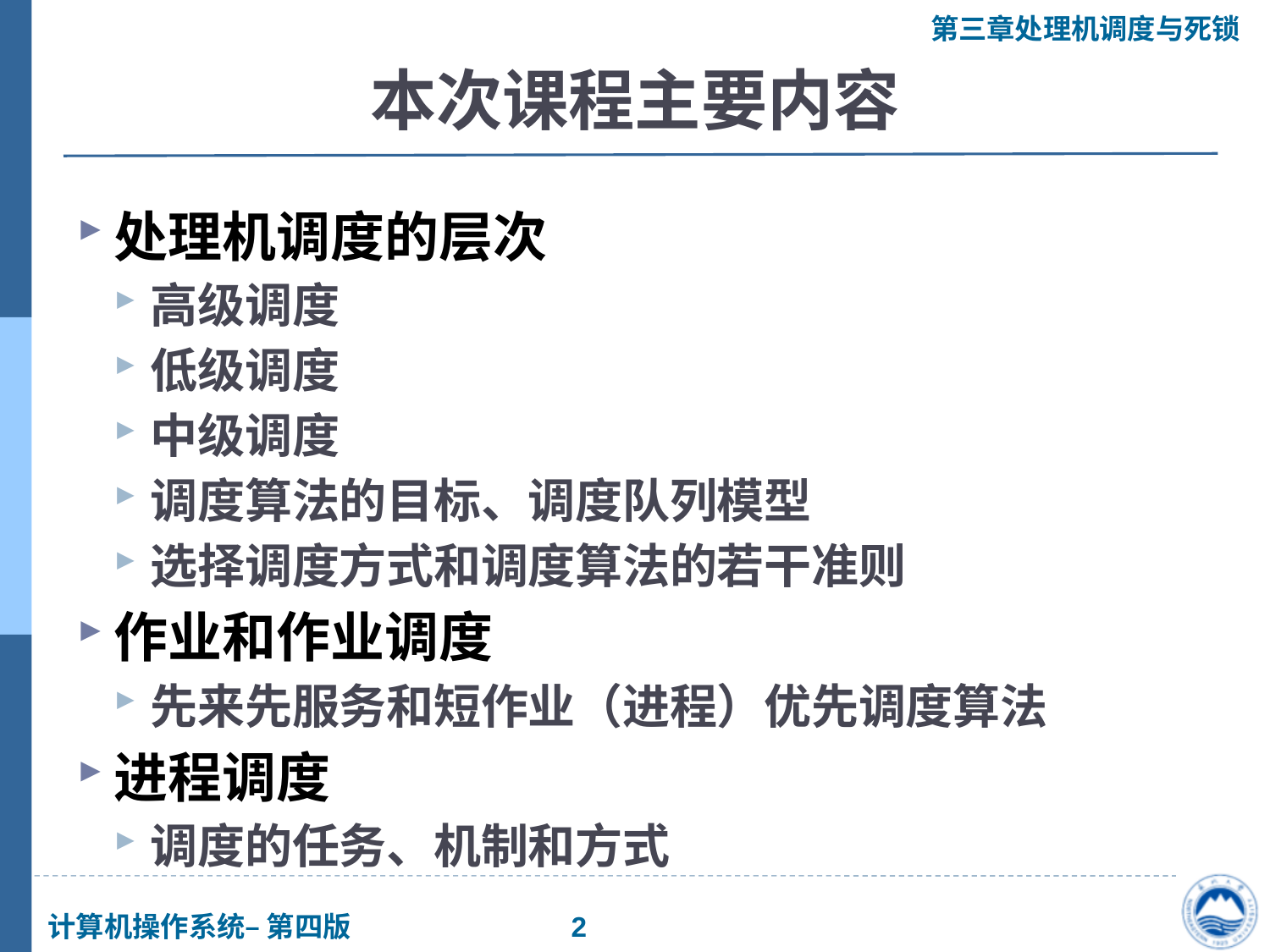

# 本次课程主要内容
处理机调度的层次
高级调度
低级调度
中级调度
调度算法的目标、调度队列模型
选择调度方式和调度算法的若干准则
作业和作业调度
先来先服务和短作业（进程）优先调度算法
进程调度
调度的任务、机制和方式